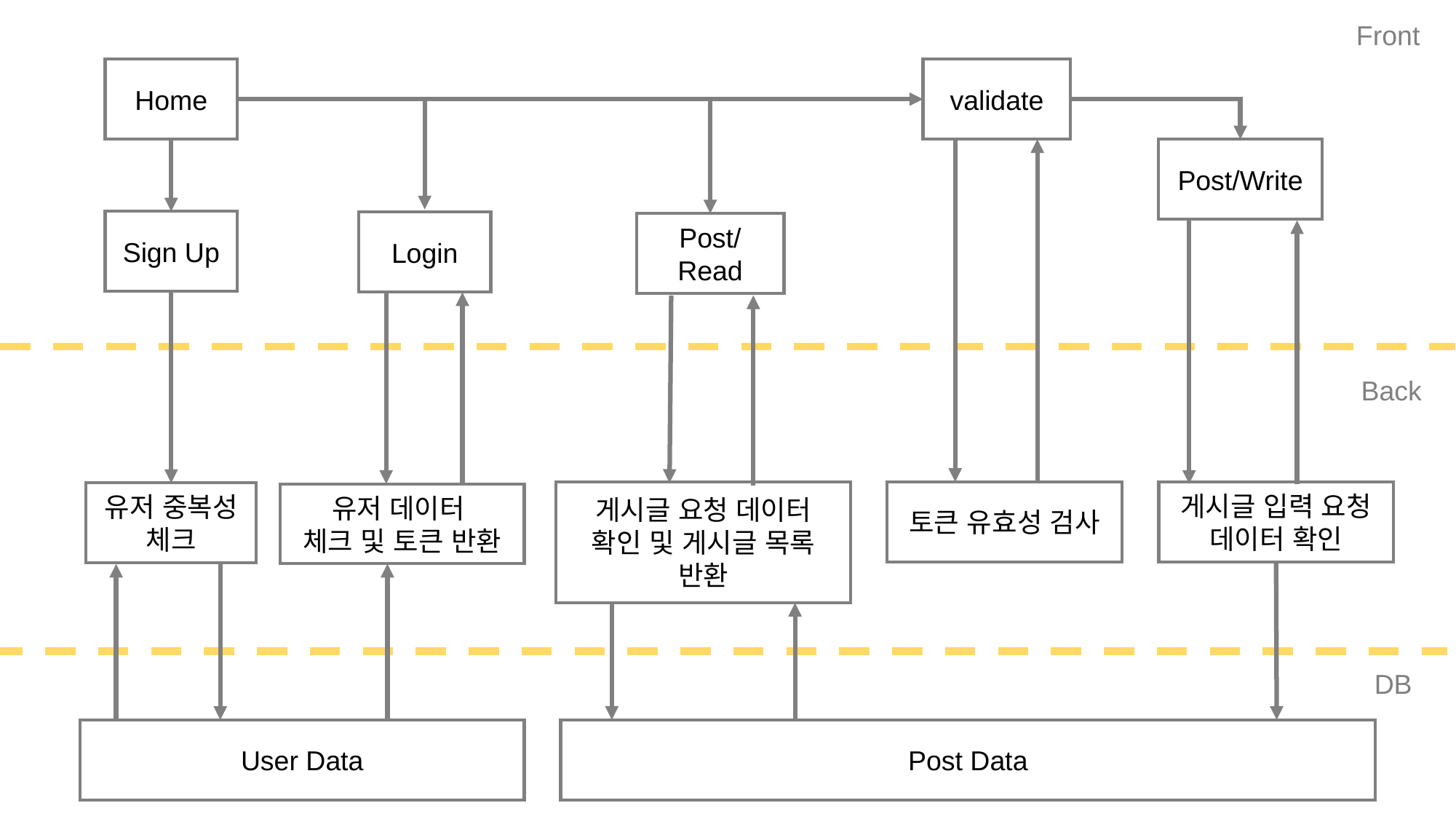

Front
Home
validate
Post/Write
Sign Up
Login
Post/Read
Back
게시글 요청 데이터 확인 및 게시글 목록 반환
토큰 유효성 검사
게시글 입력 요청 데이터 확인
유저 중복성 체크
유저 데이터
체크 및 토큰 반환
DB
User Data
Post Data